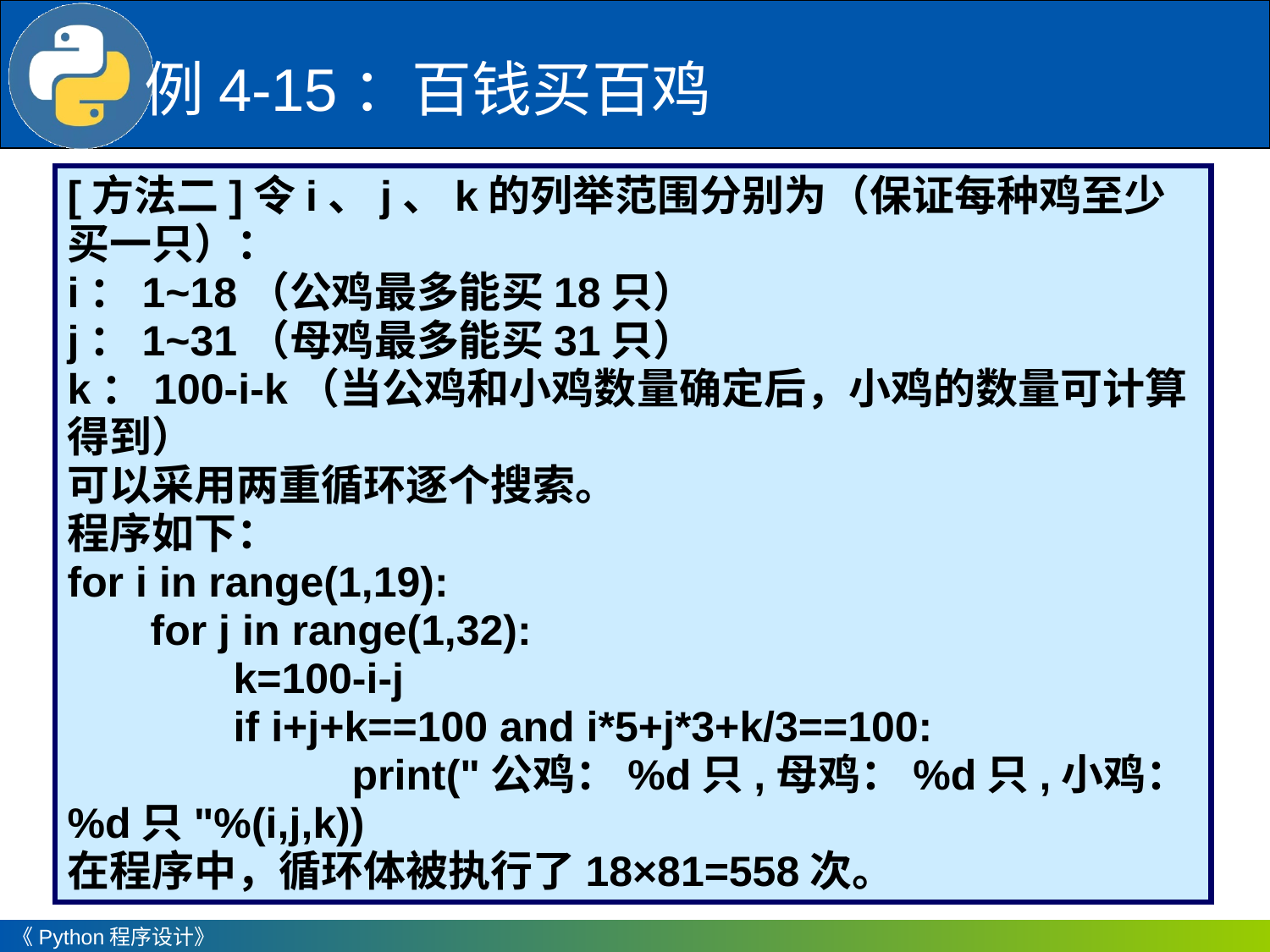

例4-15：百钱买百鸡
[方法二]令i、j、k的列举范围分别为（保证每种鸡至少买一只）：
i：1~18（公鸡最多能买18只）
j：1~31（母鸡最多能买31只）
k：100-i-k（当公鸡和小鸡数量确定后，小鸡的数量可计算得到）
可以采用两重循环逐个搜索。
程序如下：
for i in range(1,19):
       for j in range(1,32):
              k=100-i-j
              if i+j+k==100 and i*5+j*3+k/3==100:
                        print("公鸡：%d只,母鸡：%d只,小鸡：%d只"%(i,j,k))
在程序中，循环体被执行了18×81=558次。